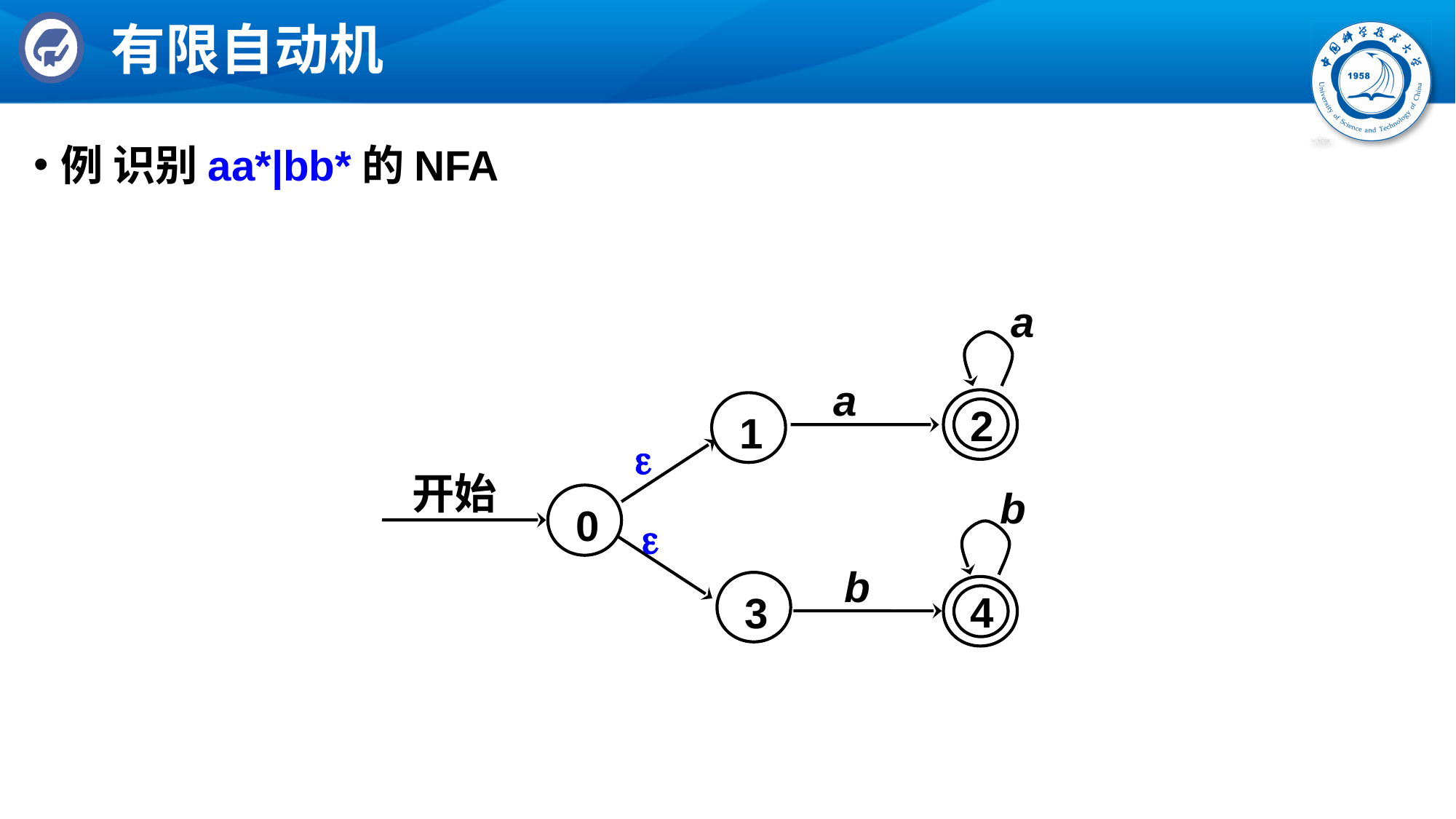

# 有限自动机
例 识别aa*|bb*的NFA

a

a

2
1

ε

开始
b
0
ε

b
3

4